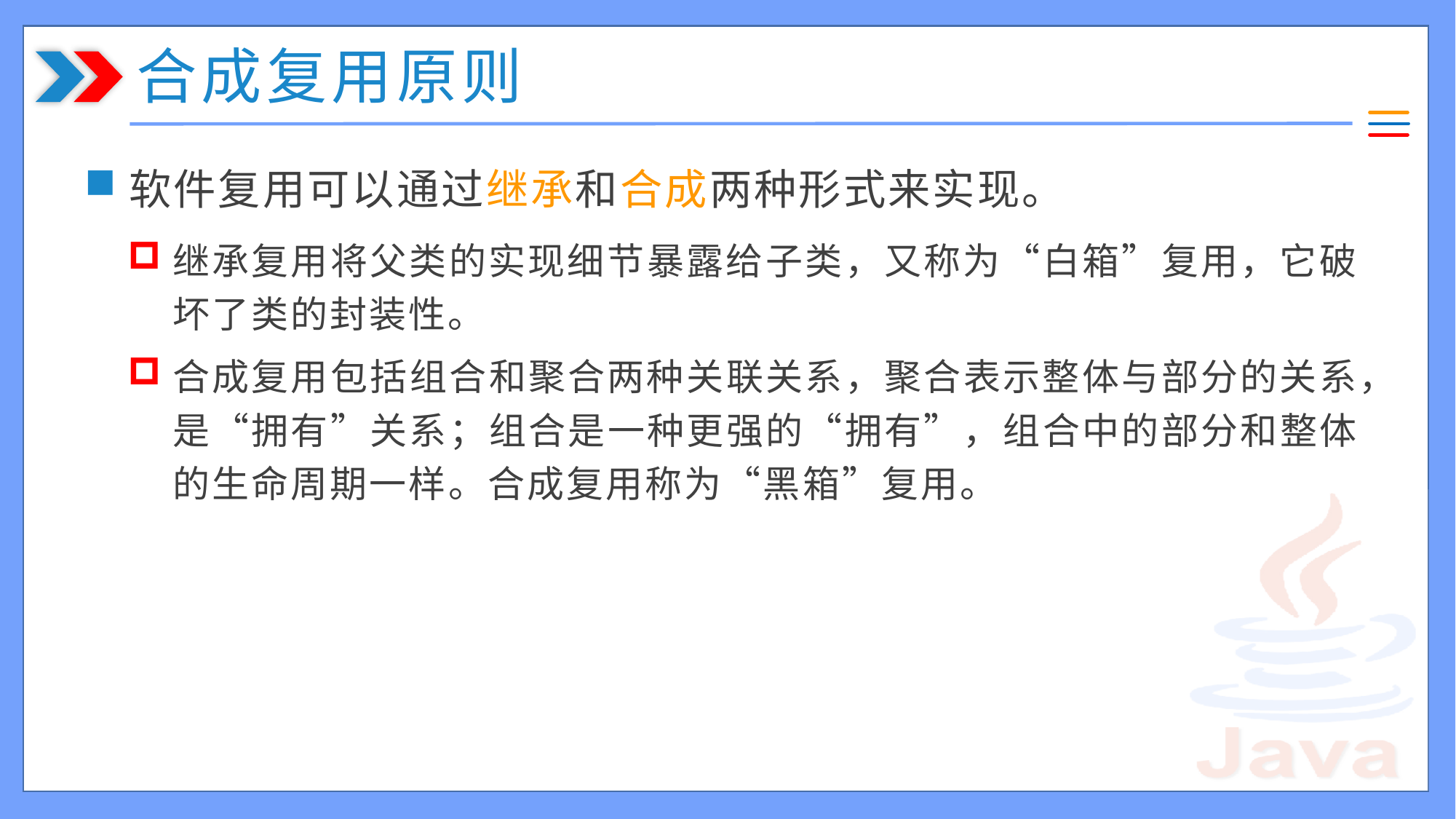

# 合成复用原则
软件复用可以通过继承和合成两种形式来实现。
继承复用将父类的实现细节暴露给子类，又称为“白箱”复用，它破坏了类的封装性。
合成复用包括组合和聚合两种关联关系，聚合表示整体与部分的关系，是“拥有”关系；组合是一种更强的“拥有”，组合中的部分和整体的生命周期一样。合成复用称为“黑箱”复用。